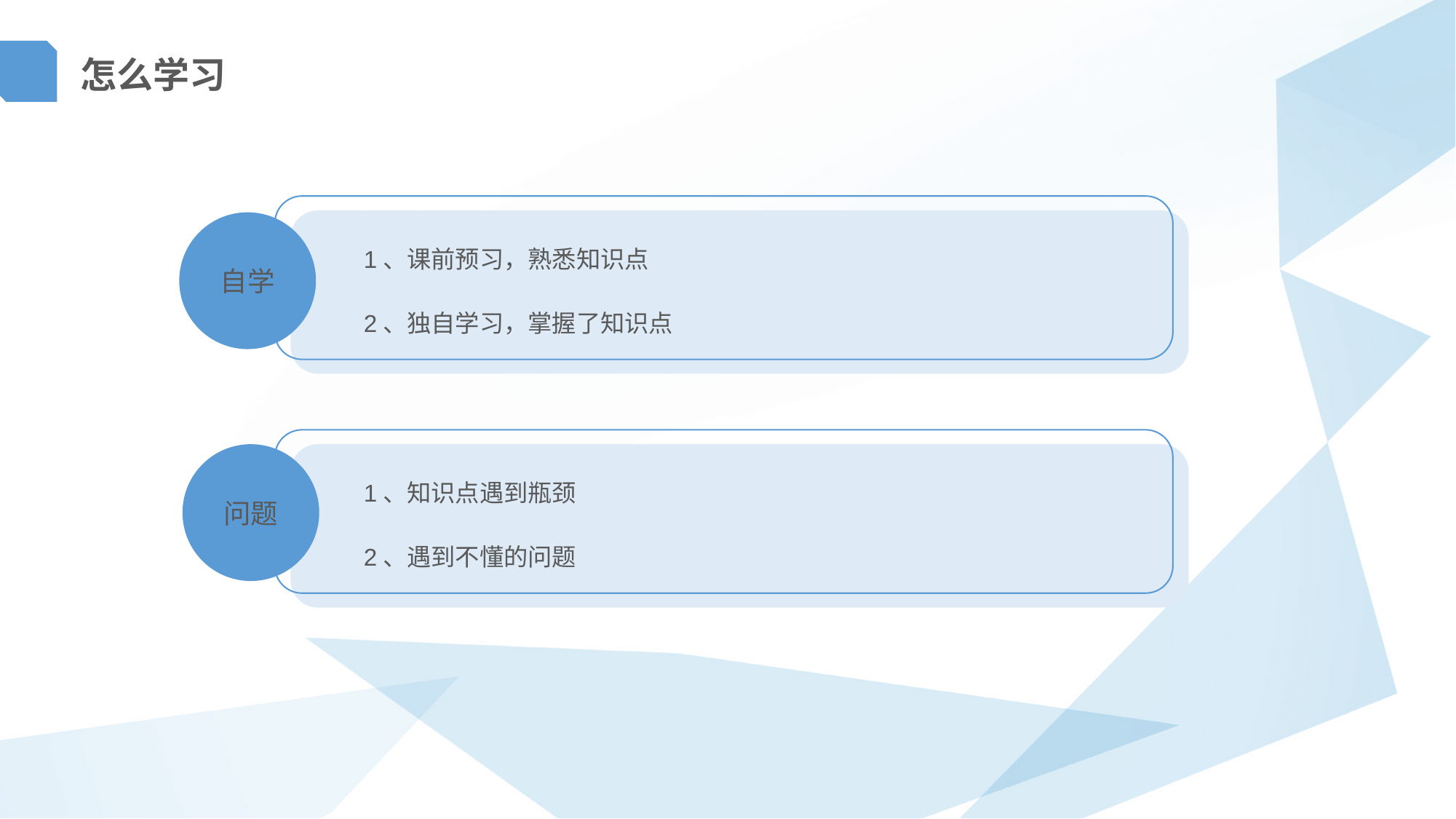

怎么学习

自学
1、课前预习，熟悉知识点

2、独自学习，掌握了知识点

问题

1、知识点遇到瓶颈

2、遇到不懂的问题